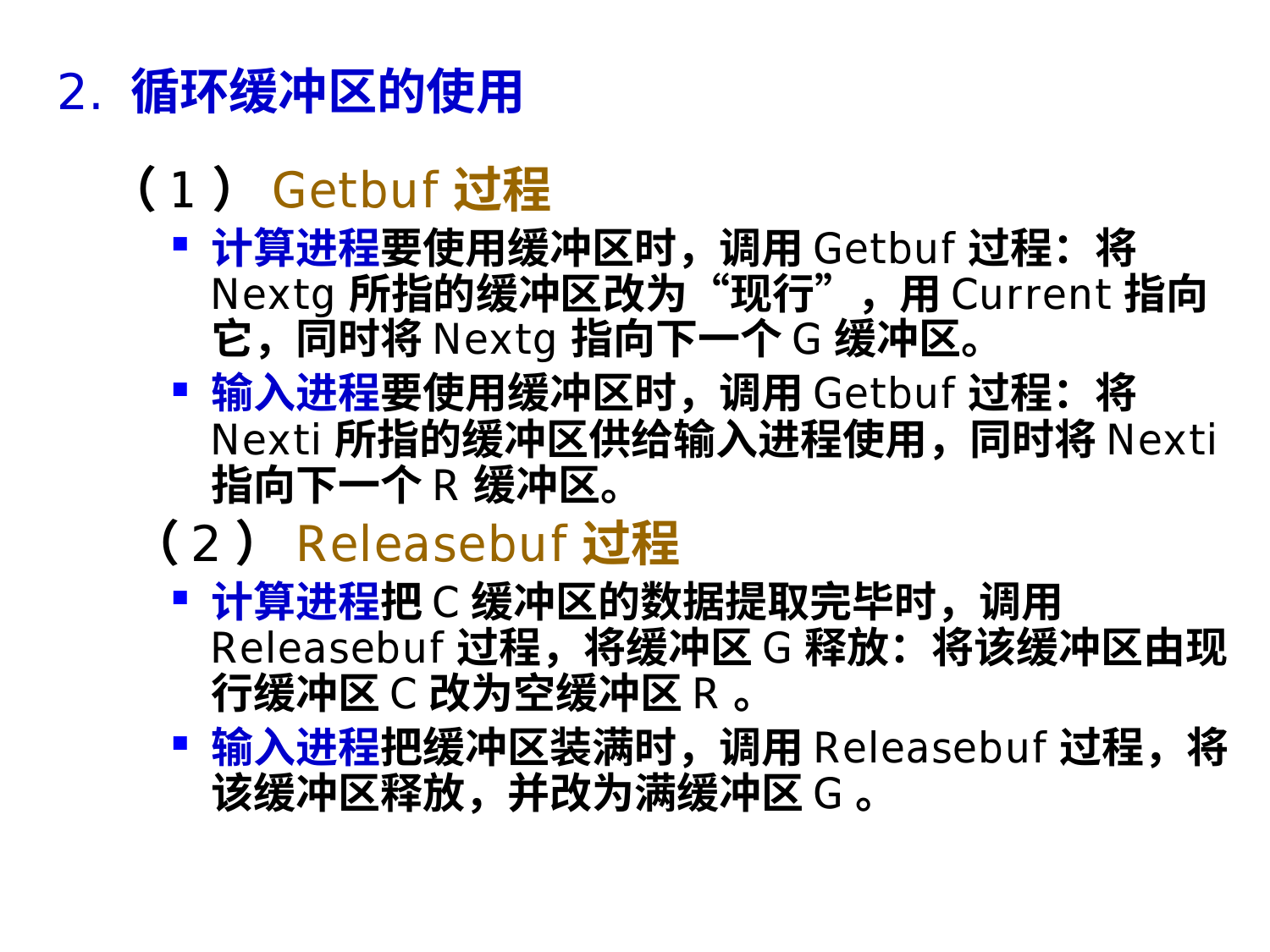

# 2. 循环缓冲区的使用
（1）Getbuf过程
计算进程要使用缓冲区时，调用Getbuf过程：将Nextg所指的缓冲区改为“现行”，用Current指向它，同时将Nextg指向下一个G缓冲区。
输入进程要使用缓冲区时，调用Getbuf过程：将Nexti所指的缓冲区供给输入进程使用，同时将Nexti指向下一个R缓冲区。
 （2）Releasebuf过程
计算进程把C缓冲区的数据提取完毕时，调用Releasebuf过程，将缓冲区G释放：将该缓冲区由现行缓冲区C改为空缓冲区R。
输入进程把缓冲区装满时，调用Releasebuf过程，将该缓冲区释放，并改为满缓冲区G。
82